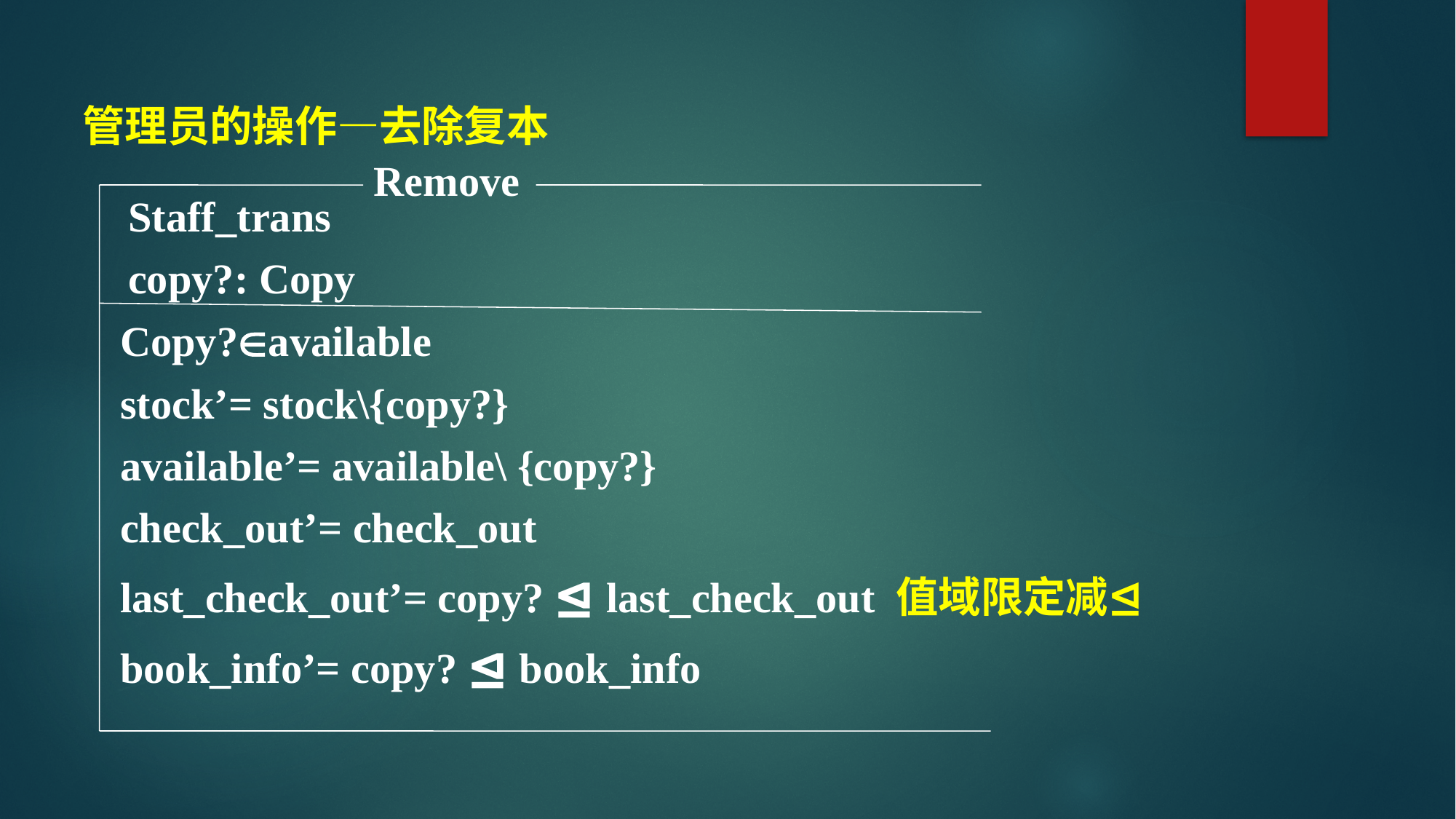

管理员的操作—去除复本
Remove

Staff_trans
copy?: Copy

Copy?∈available
stock’= stock\{copy?}
available’= available\ {copy?}
check_out’= check_out
last_check_out’= copy? ⊴ last_check_out 值域限定减⊴
book_info’= copy? ⊴ book_info